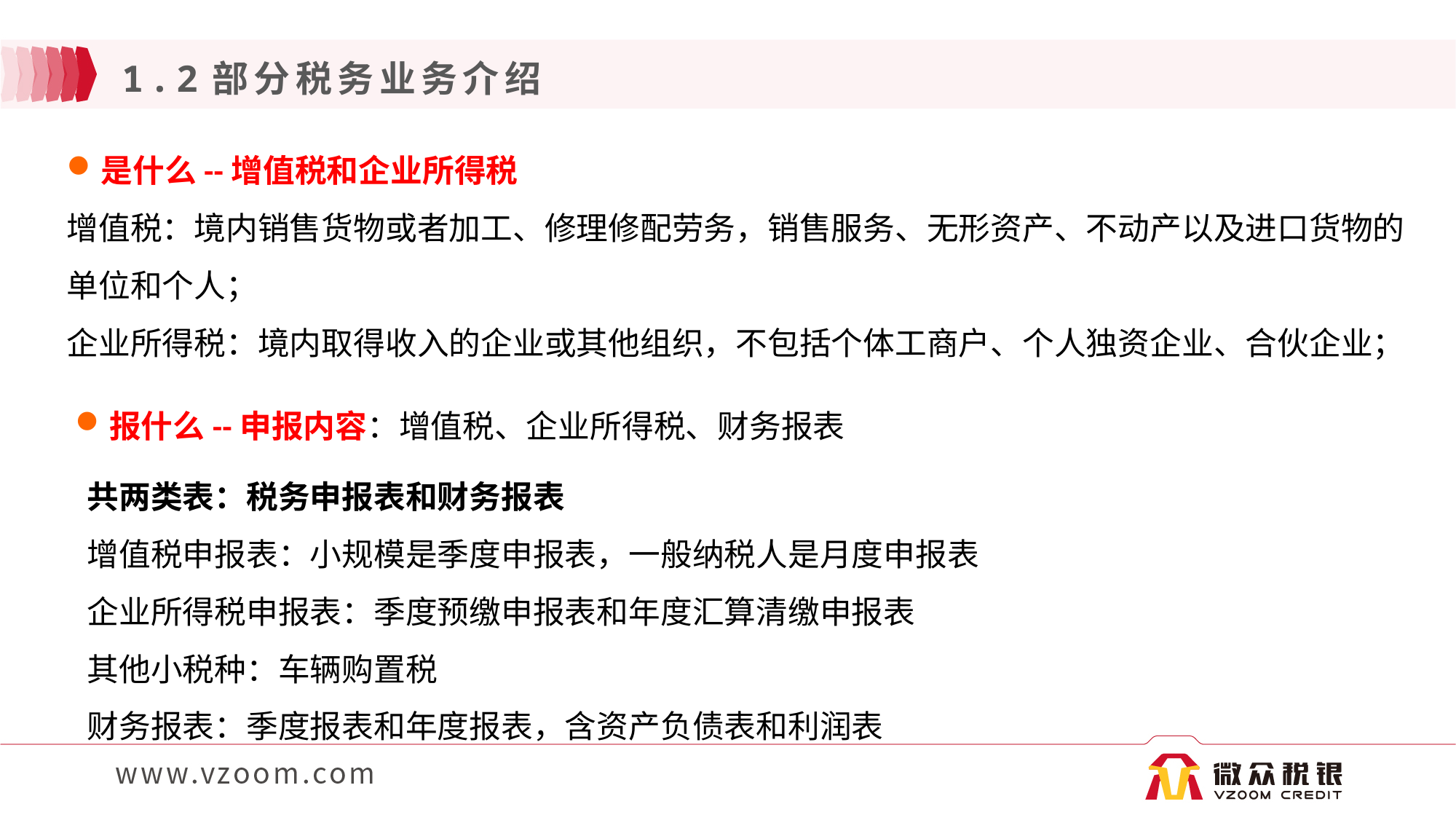

# 1.2部分税务业务介绍
是什么--增值税和企业所得税
增值税：境内销售货物或者加工、修理修配劳务，销售服务、无形资产、不动产以及进口货物的单位和个人；
企业所得税：境内取得收入的企业或其他组织，不包括个体工商户、个人独资企业、合伙企业；
报什么--申报内容：增值税、企业所得税、财务报表
共两类表：税务申报表和财务报表
增值税申报表：小规模是季度申报表，一般纳税人是月度申报表
企业所得税申报表：季度预缴申报表和年度汇算清缴申报表
其他小税种：车辆购置税
财务报表：季度报表和年度报表，含资产负债表和利润表